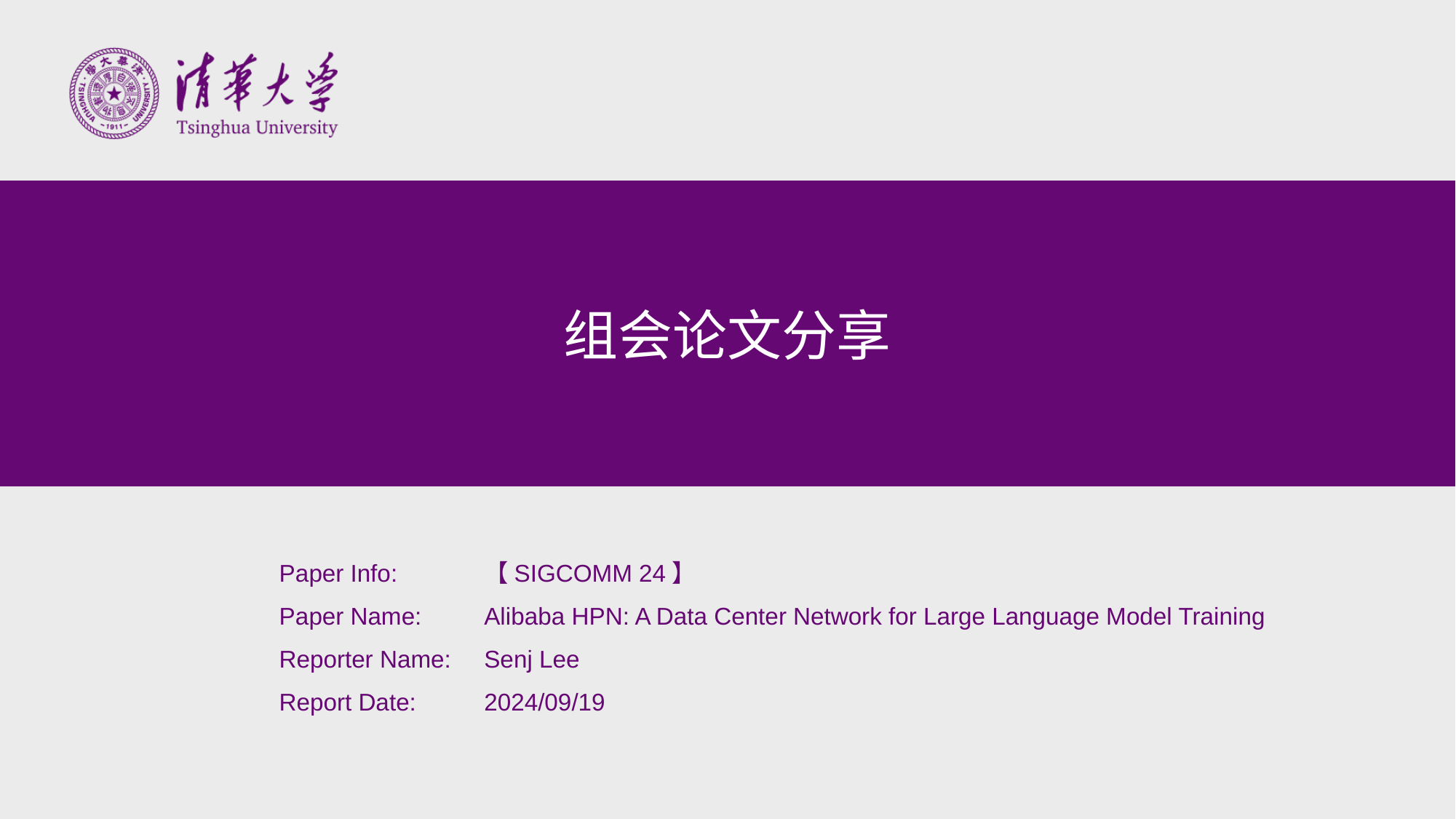

# 组会论文分享
Paper Info:
Paper Name:
Reporter Name:
Report Date:
【SIGCOMM 24】
Alibaba HPN: A Data Center Network for Large Language Model Training
Senj Lee
2024/09/19